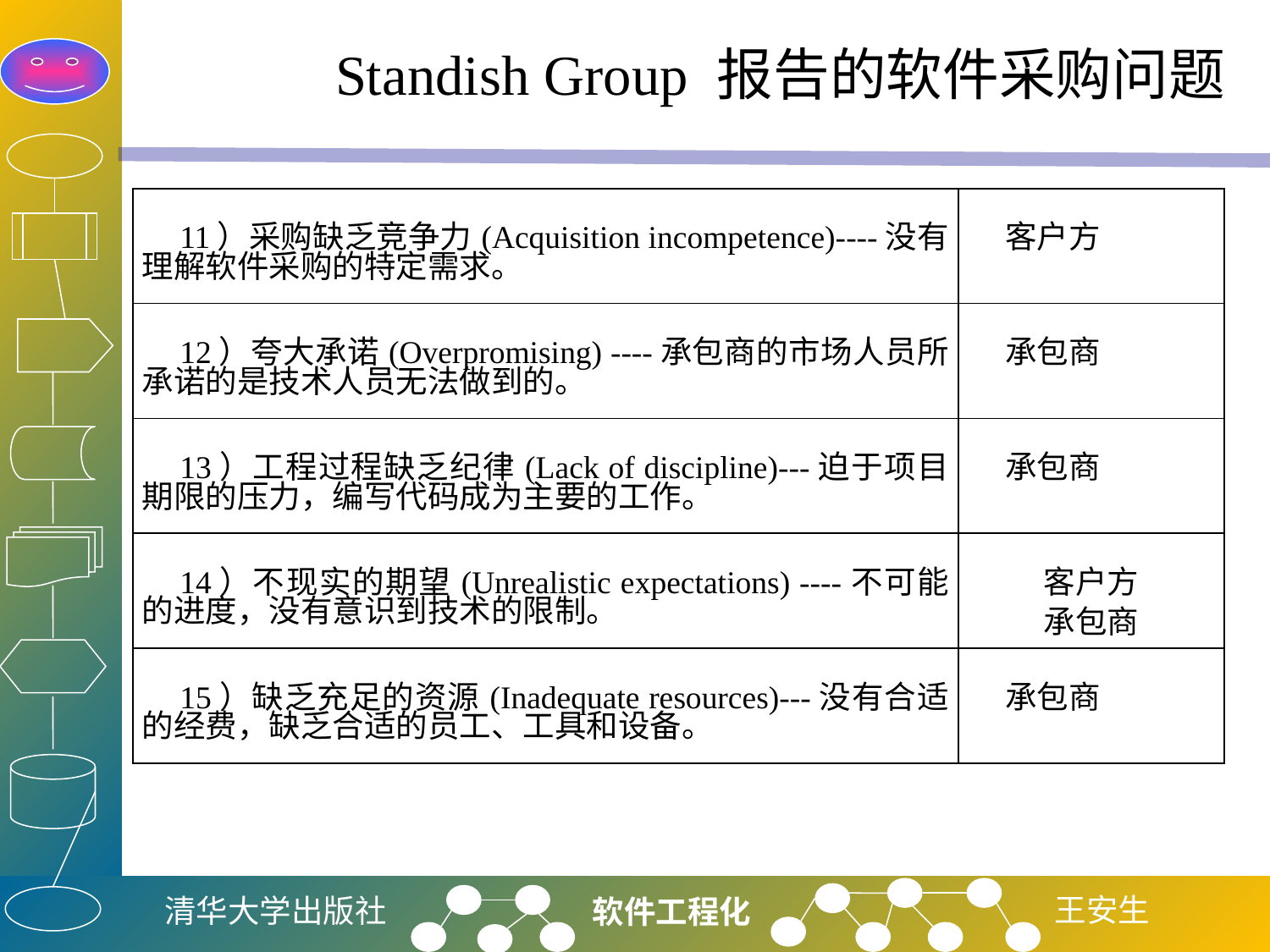

# Standish Group 报告的软件采购问题
| 11）采购缺乏竞争力(Acquisition incompetence)----没有理解软件采购的特定需求。 | 客户方 |
| --- | --- |
| 12）夸大承诺(Overpromising) ----承包商的市场人员所承诺的是技术人员无法做到的。 | 承包商 |
| 13）工程过程缺乏纪律(Lack of discipline)---迫于项目期限的压力，编写代码成为主要的工作。 | 承包商 |
| 14）不现实的期望(Unrealistic expectations) ----不可能的进度，没有意识到技术的限制。 | 客户方 承包商 |
| 15）缺乏充足的资源(Inadequate resources)---没有合适的经费，缺乏合适的员工、工具和设备。 | 承包商 |